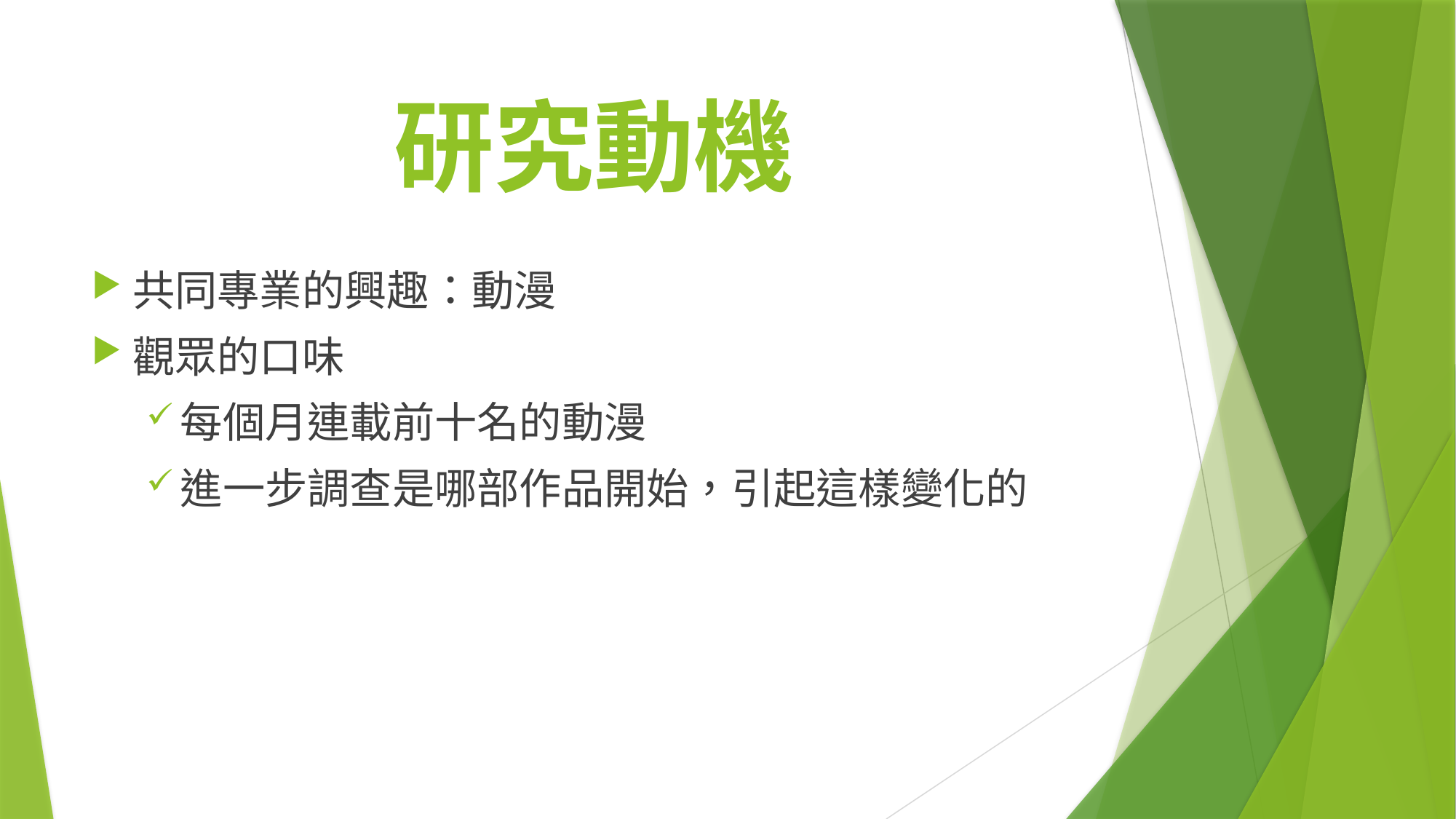

# 研究動機
共同專業的興趣：動漫
觀眾的口味
每個月連載前十名的動漫
進一步調查是哪部作品開始，引起這樣變化的